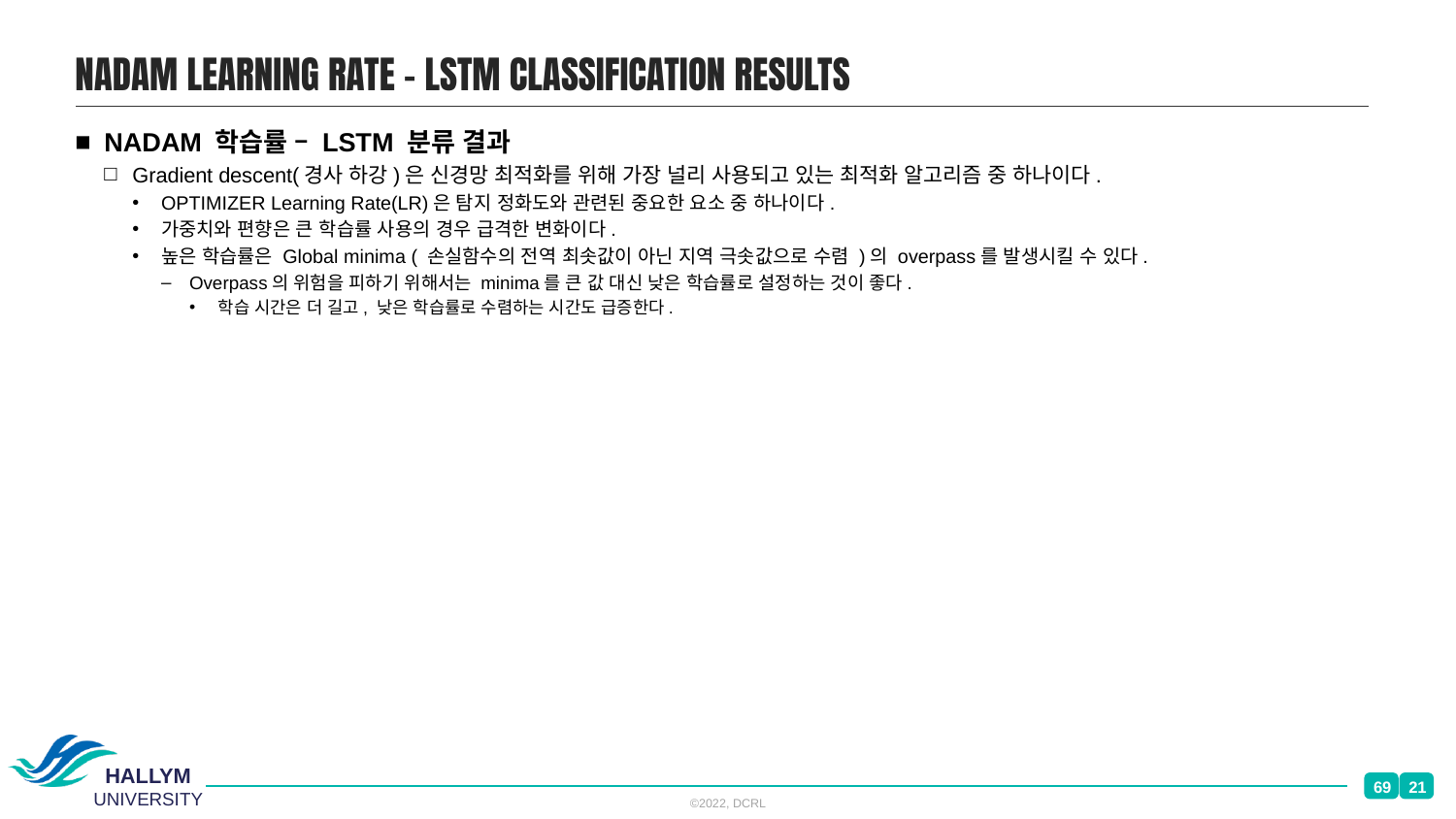

# NADAM LEARNING RATE – LSTM CLASSIFICATION RESULTS
NADAM 학습률 – LSTM 분류 결과
Gradient descent(경사 하강)은 신경망 최적화를 위해 가장 널리 사용되고 있는 최적화 알고리즘 중 하나이다.
OPTIMIZER Learning Rate(LR)은 탐지 정화도와 관련된 중요한 요소 중 하나이다.
가중치와 편향은 큰 학습률 사용의 경우 급격한 변화이다.
높은 학습률은 Global minima ( 손실함수의 전역 최솟값이 아닌 지역 극솟값으로 수렴 )의 overpass를 발생시킬 수 있다.
Overpass의 위험을 피하기 위해서는 minima를 큰 값 대신 낮은 학습률로 설정하는 것이 좋다.
학습 시간은 더 길고, 낮은 학습률로 수렴하는 시간도 급증한다.